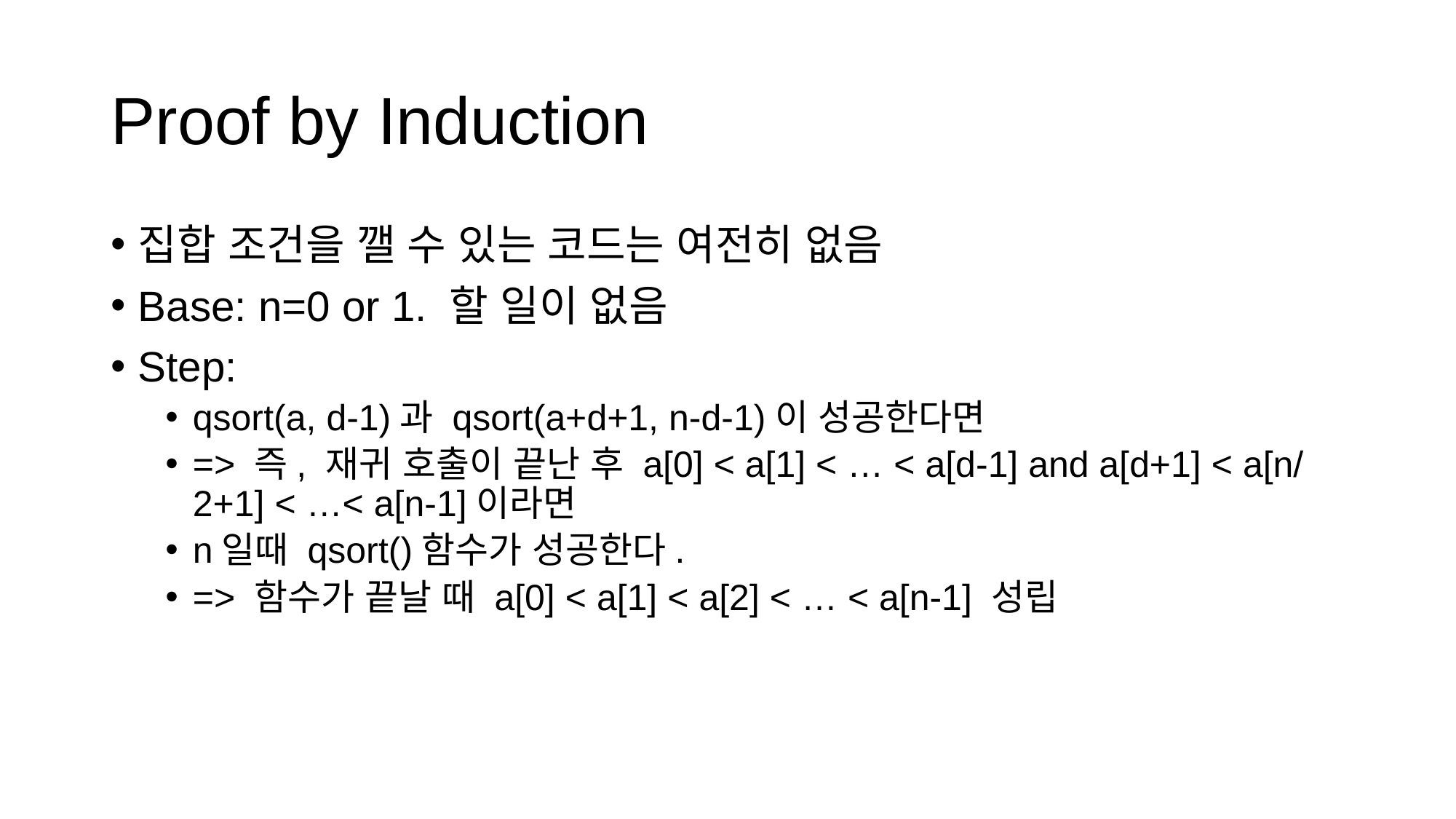

# Proof by Induction
집합 조건을 깰 수 있는 코드는 여전히 없음
Base: n=0 or 1. 할 일이 없음
Step:
qsort(a, d-1)과 qsort(a+d+1, n-d-1)이 성공한다면
=> 즉, 재귀 호출이 끝난 후 a[0] < a[1] < … < a[d-1] and a[d+1] < a[n/2+1] < …< a[n-1]이라면
n일때 qsort()함수가 성공한다.
=> 함수가 끝날 때 a[0] < a[1] < a[2] < … < a[n-1] 성립